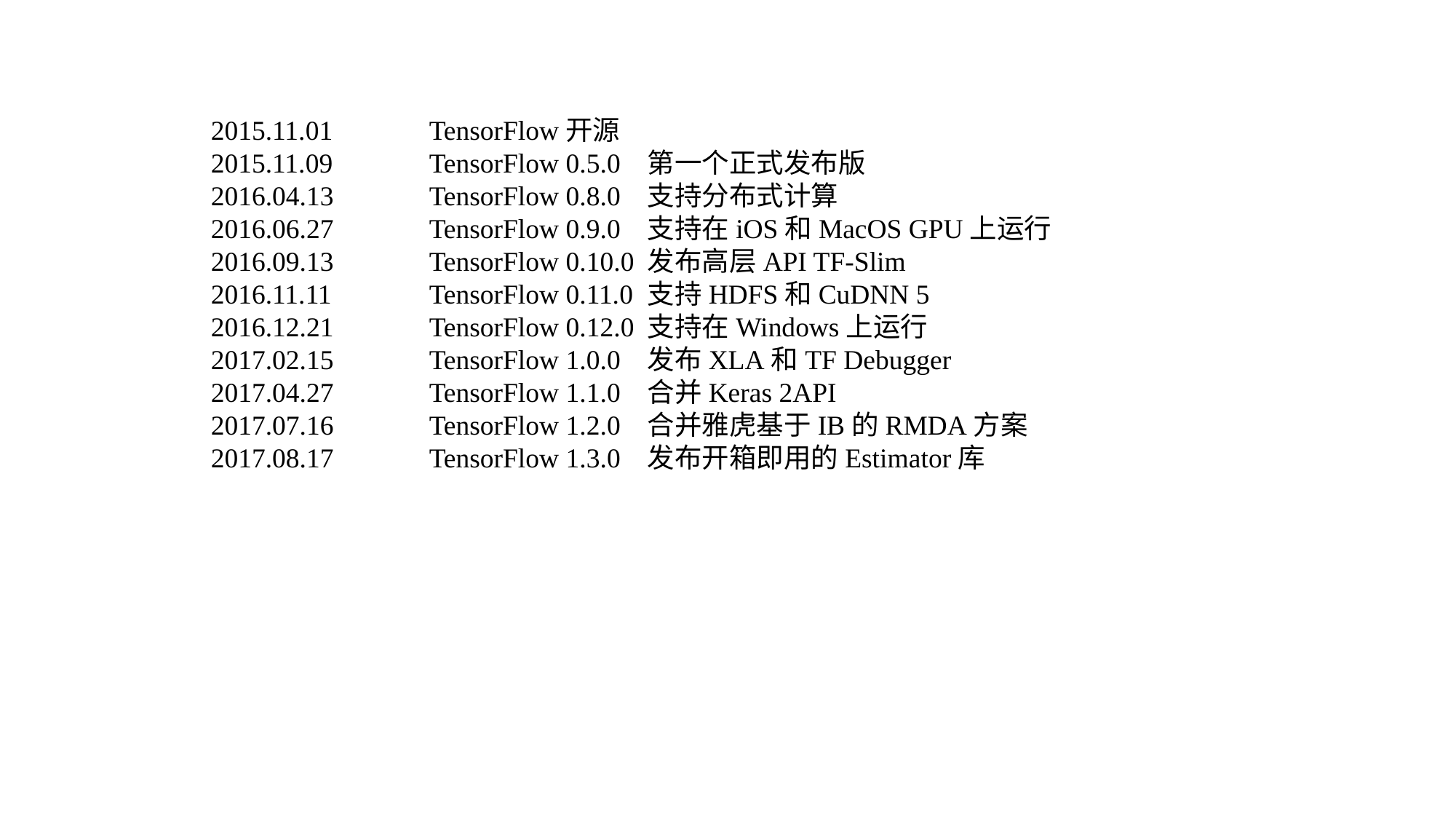

2015.11.01	TensorFlow开源
2015.11.09	TensorFlow 0.5.0	第一个正式发布版
2016.04.13	TensorFlow 0.8.0	支持分布式计算
2016.06.27	TensorFlow 0.9.0	支持在iOS和MacOS GPU上运行
2016.09.13	TensorFlow 0.10.0	发布高层API TF-Slim
2016.11.11	TensorFlow 0.11.0	支持HDFS和CuDNN 5
2016.12.21	TensorFlow 0.12.0	支持在Windows上运行
2017.02.15	TensorFlow 1.0.0	发布XLA和TF Debugger
2017.04.27	TensorFlow 1.1.0	合并Keras 2API
2017.07.16	TensorFlow 1.2.0	合并雅虎基于IB的RMDA方案
2017.08.17	TensorFlow 1.3.0	发布开箱即用的Estimator库